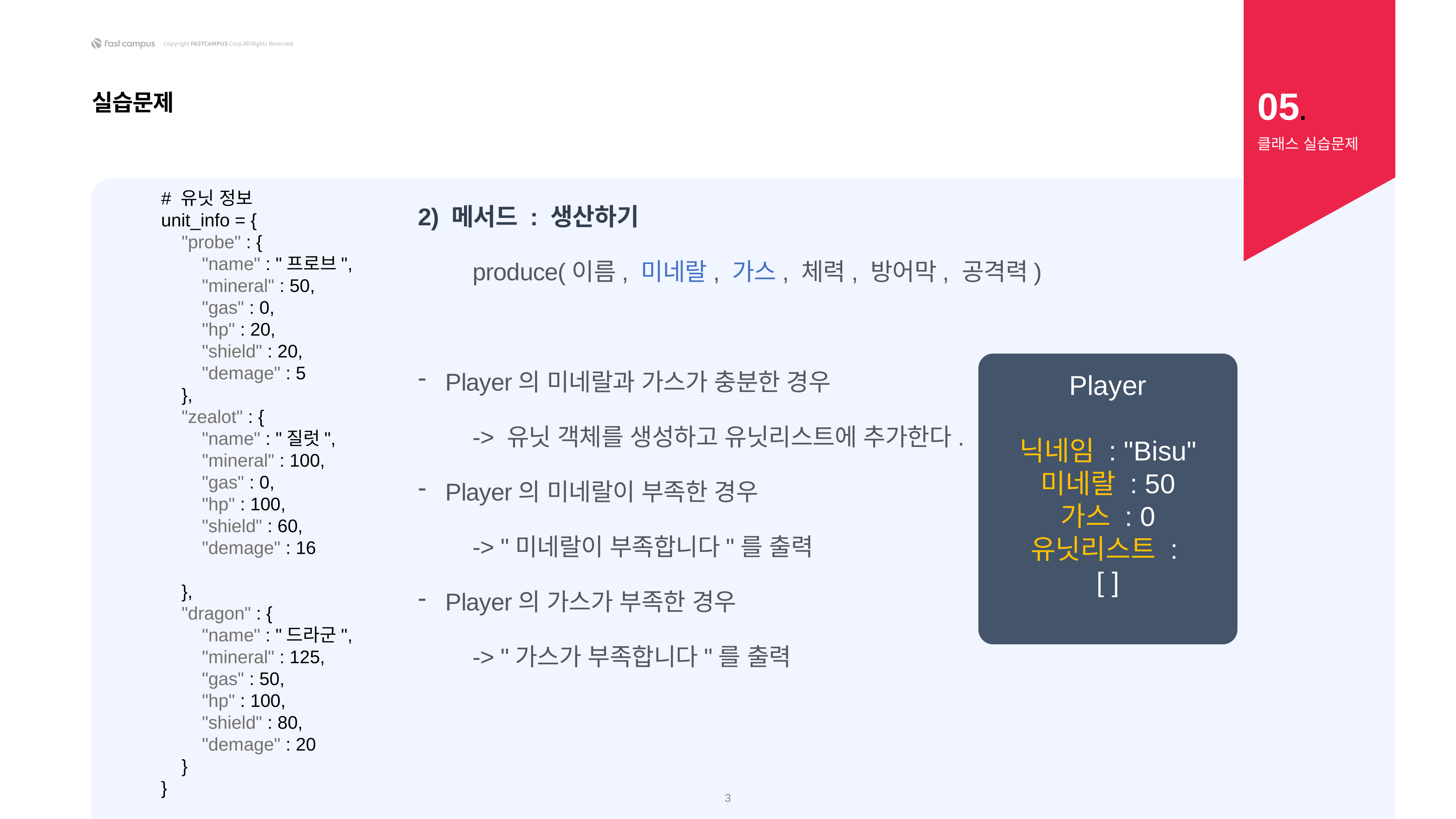

05.
실습문제
클래스 실습문제
# 유닛 정보
unit_info = {
    "probe" : {
        "name" : "프로브",
        "mineral" : 50,
        "gas" : 0,
        "hp" : 20,
        "shield" : 20,
        "demage" : 5
    },
    "zealot" : {
        "name" : "질럿",
        "mineral" : 100,
        "gas" : 0,
        "hp" : 100,
        "shield" : 60,
        "demage" : 16

    },
    "dragon" : {
        "name" : "드라군",
        "mineral" : 125,
        "gas" : 50,
        "hp" : 100,
        "shield" : 80,
        "demage" : 20
    }
}
2) 메서드 : 생산하기
	produce(이름, 미네랄, 가스, 체력, 방어막, 공격력)

Player의 미네랄과 가스가 충분한 경우
	-> 유닛 객체를 생성하고 유닛리스트에 추가한다.
Player의 미네랄이 부족한 경우
	-> "미네랄이 부족합니다"를 출력
Player의 가스가 부족한 경우
	-> "가스가 부족합니다"를 출력
Player

닉네임 : "Bisu"
미네랄 : 50
가스 : 0
유닛리스트 :
[ ]

3